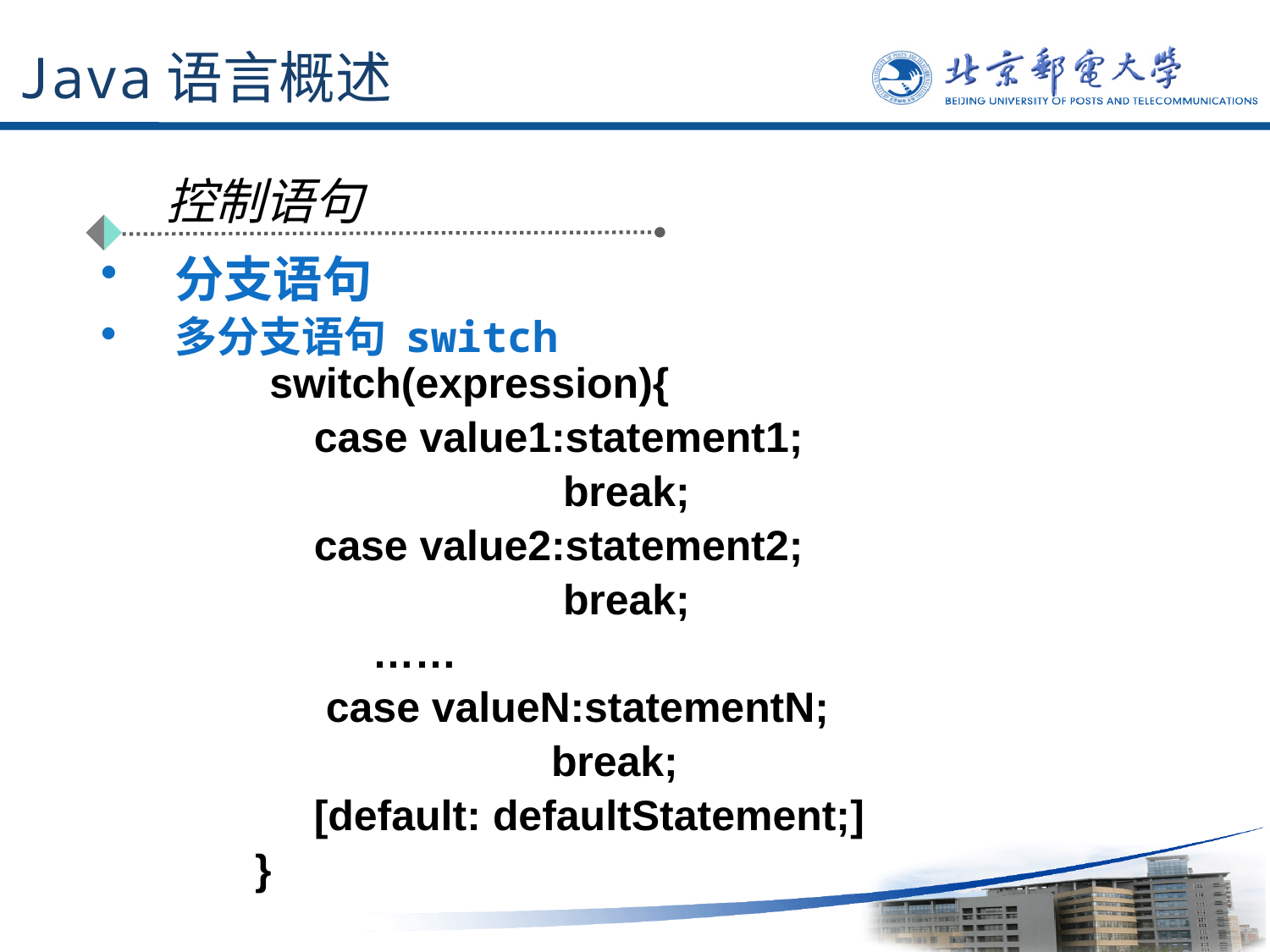

# Java语言概述

控制语句

分支语句
多分支语句 switch
　　switch(expression){
                  case value1:statement1;
                                       break;
                  case value2:statement2;
                                       break;
                       ……
                   case valueN:statementN;
                                      break;
                  [default: defaultStatement;]
             }